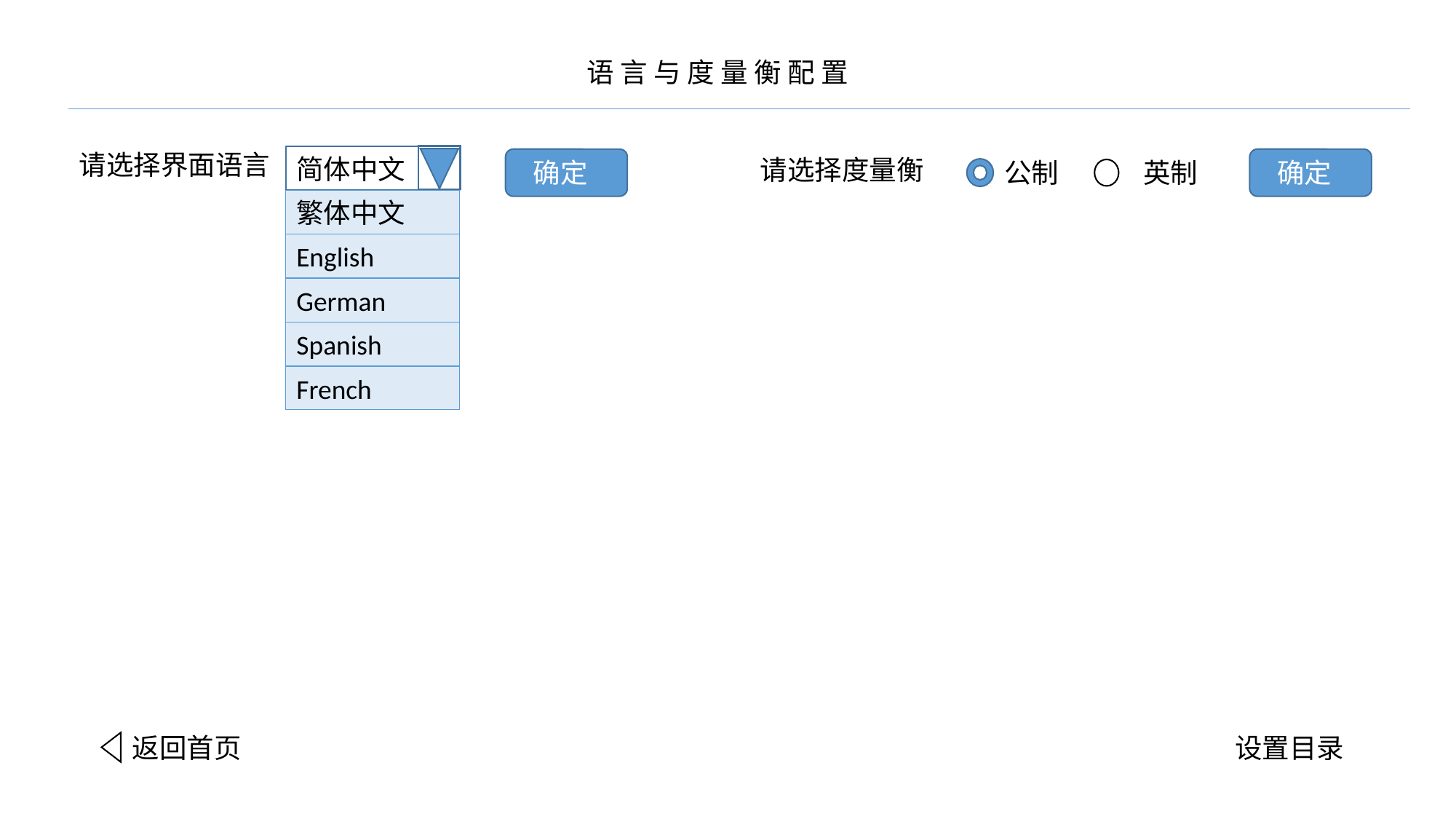

语 言 与 度 量 衡 配 置
请选择界面语言

简体中文
请选择度量衡

确定
公制
英制
确定

繁体中文
English
German
Spanish
French
返回首页
设置目录